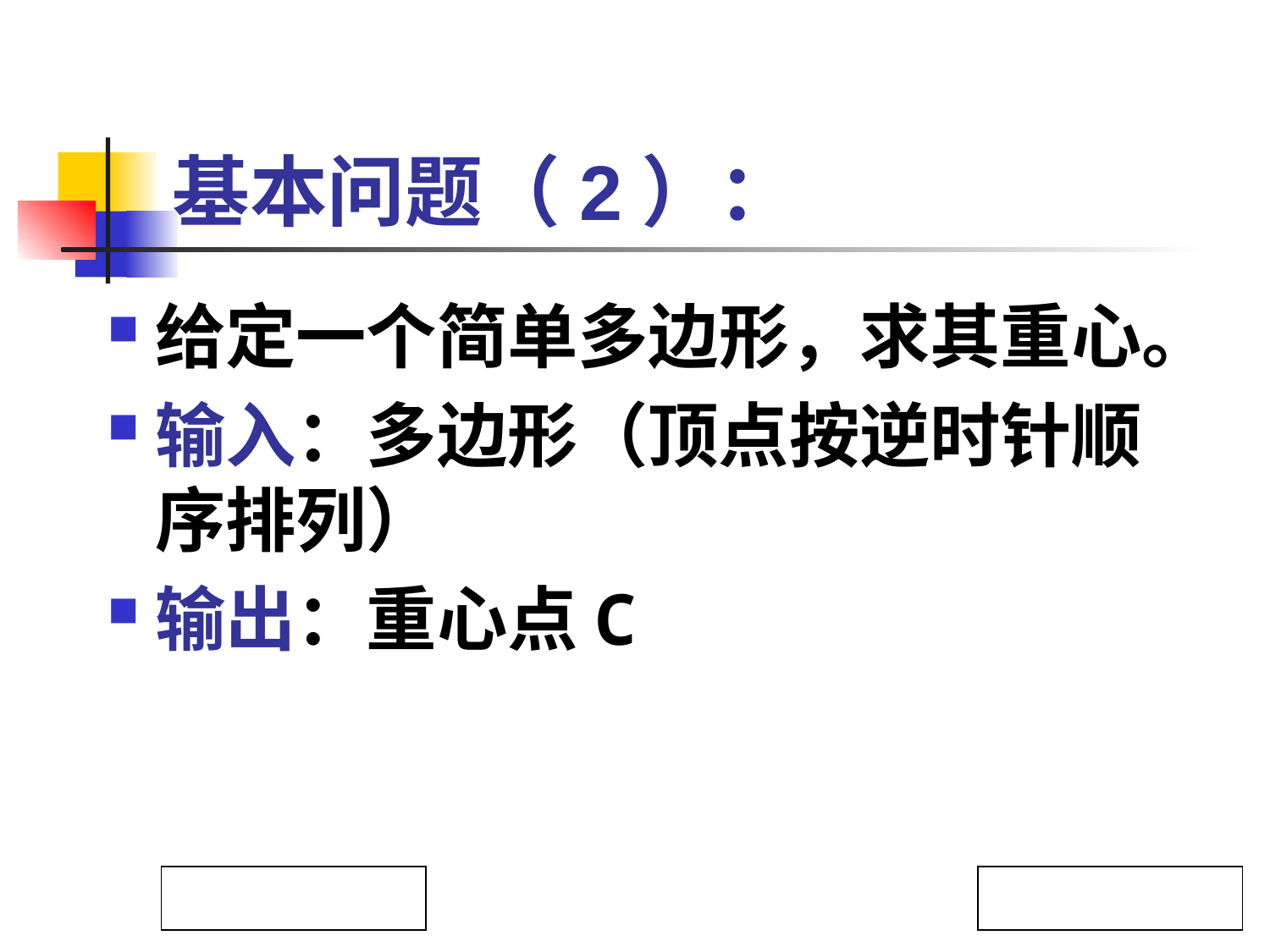

# 基本问题（2）：
给定一个简单多边形，求其重心。
输入：多边形（顶点按逆时针顺序排列）
输出：重心点C

31